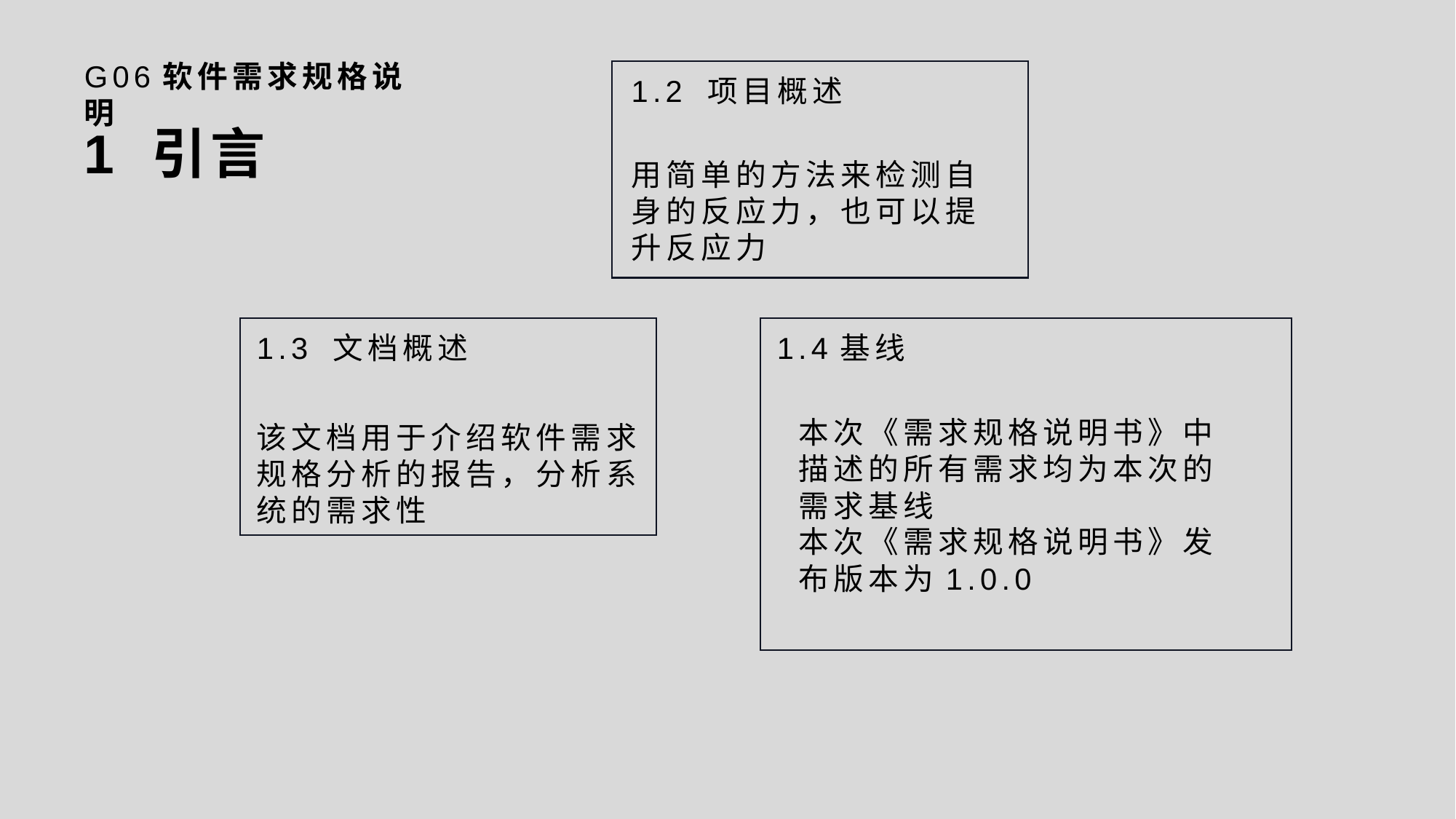

G06软件需求规格说明

1.2 项目概述
1 引言

用简单的方法来检测自身的反应力，也可以提升反应力

1.3 文档概述

1.4基线

该文档用于介绍软件需求规格分析的报告，分析系统的需求性

本次《需求规格说明书》中描述的所有需求均为本次的需求基线
本次《需求规格说明书》发布版本为1.0.0